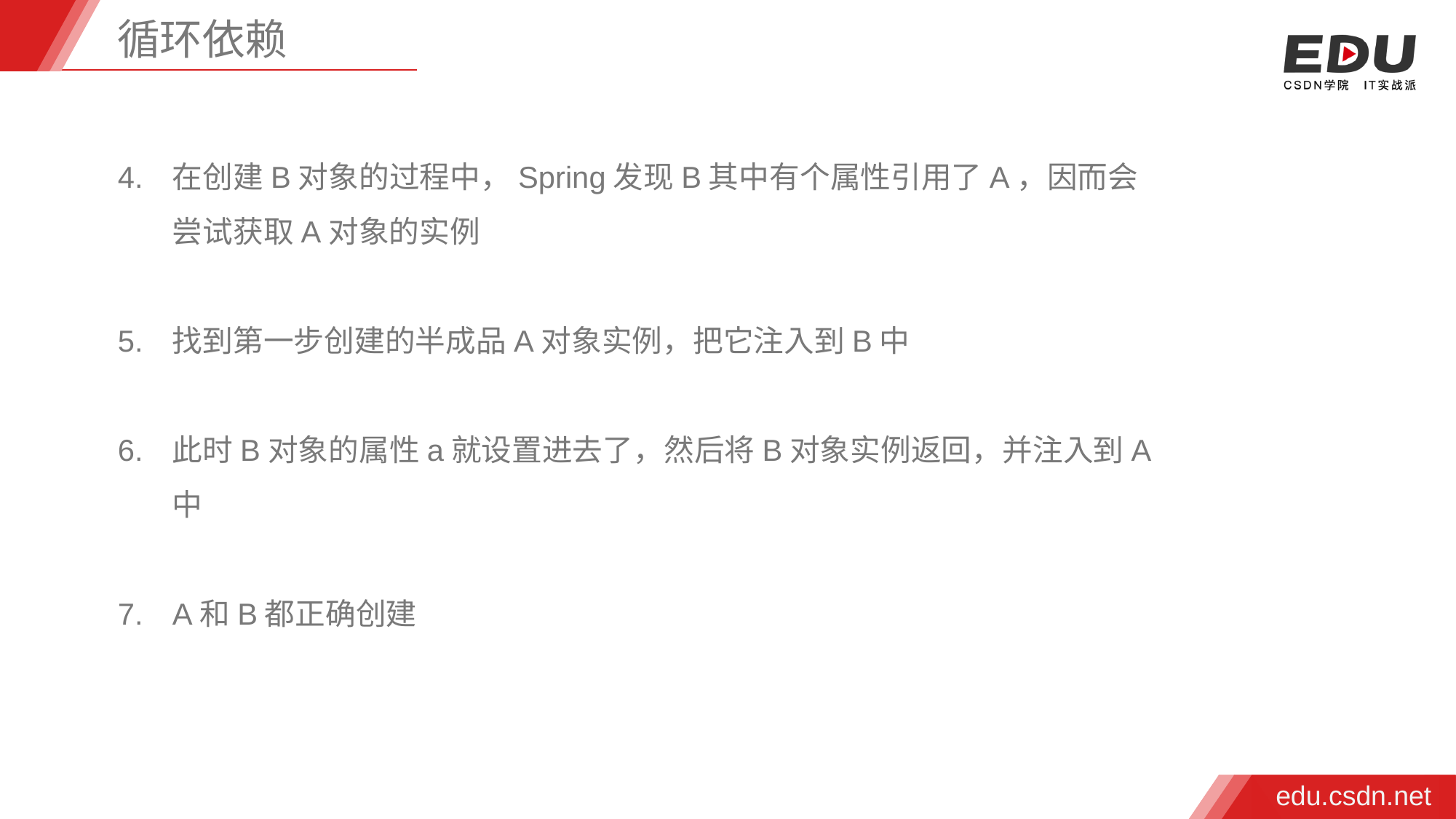

循环依赖
在创建B对象的过程中，Spring发现B其中有个属性引用了A，因而会尝试获取A对象的实例

找到第一步创建的半成品A对象实例，把它注入到B中

此时B对象的属性a就设置进去了，然后将B对象实例返回，并注入到A中

A和B都正确创建
edu.csdn.net